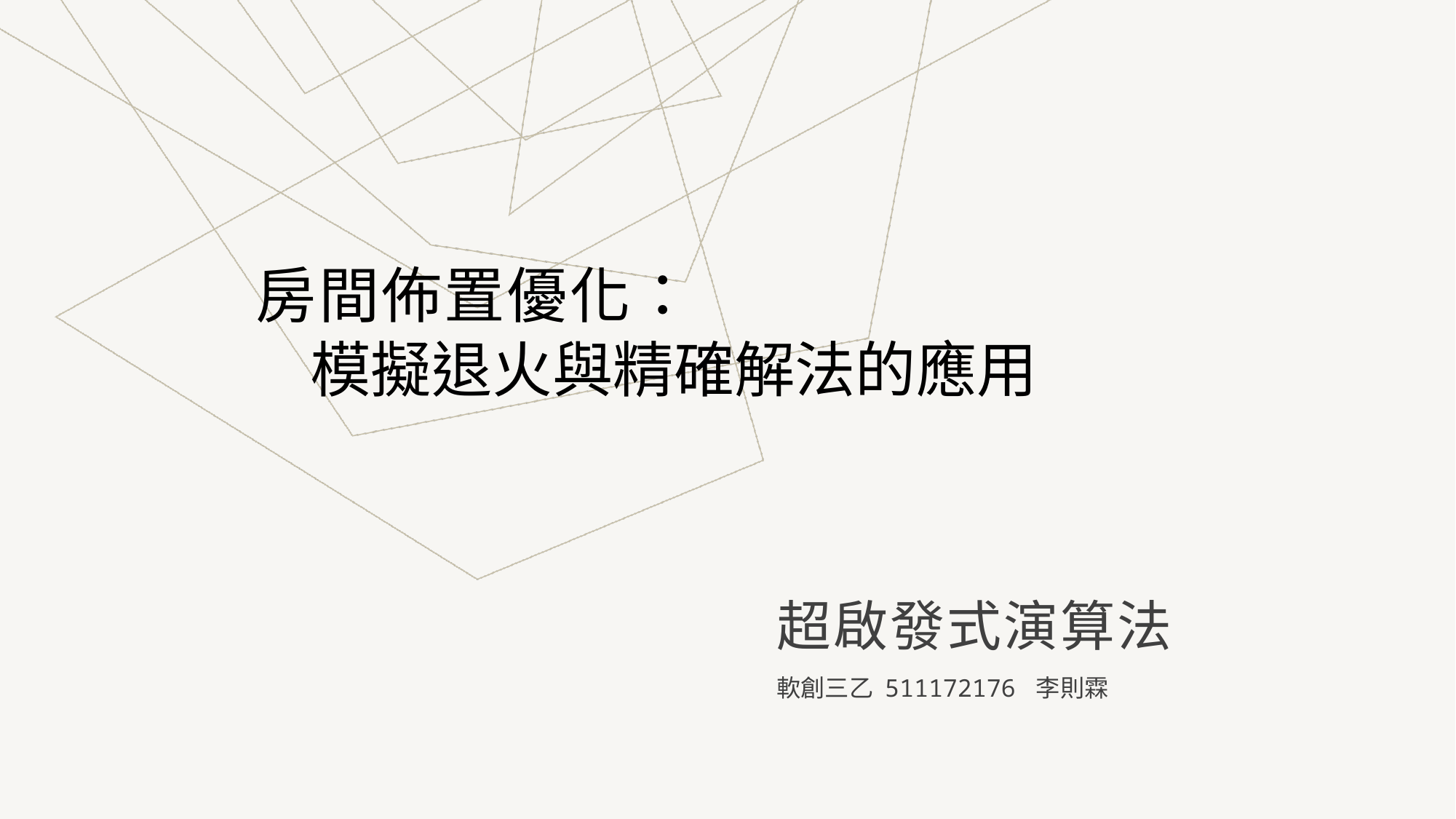

房間佈置優化：
模擬退火與精確解法的應用
# 超啟發式演算法
軟創三乙 511172176 李則霖